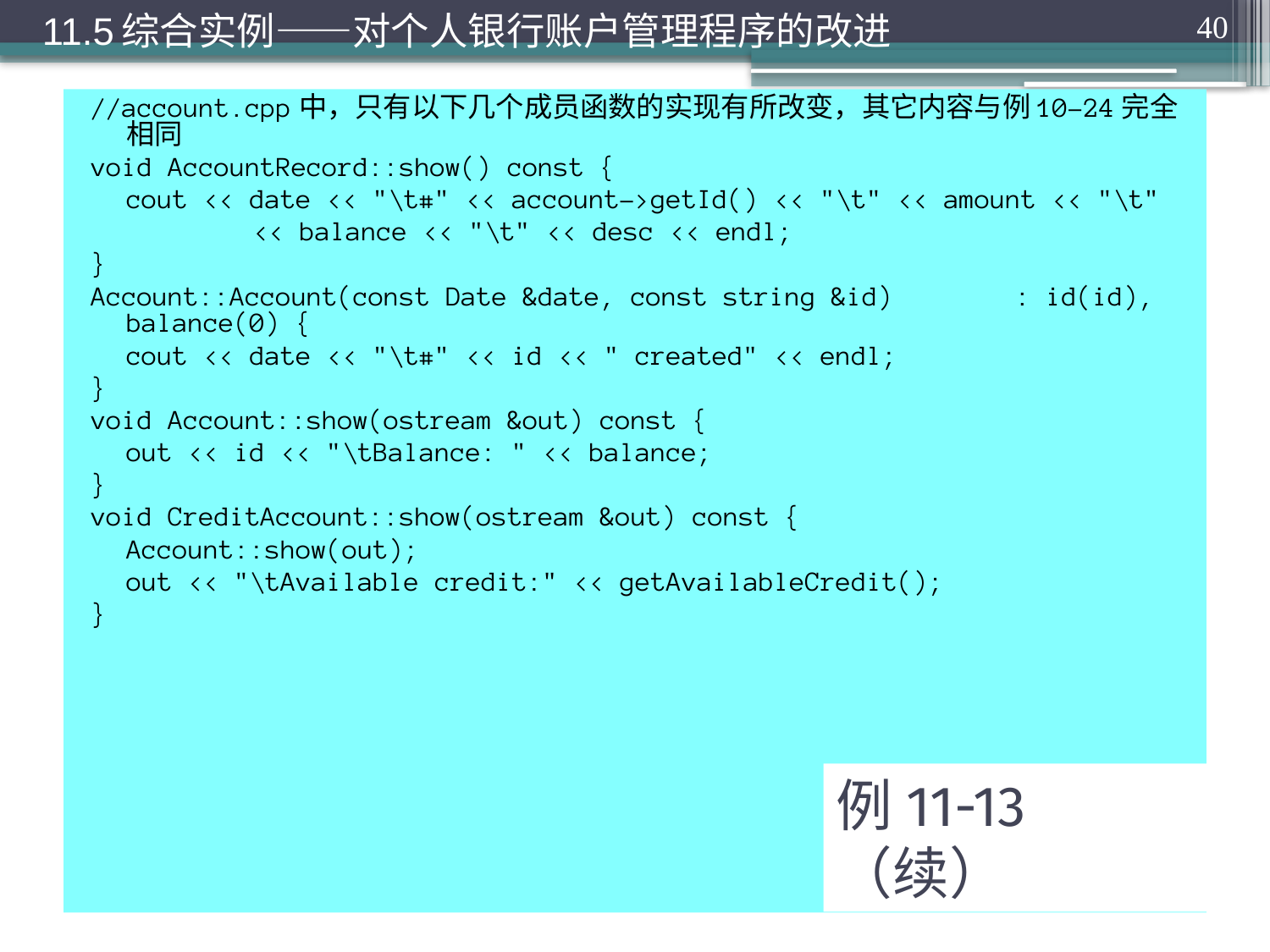

11.5综合实例——对个人银行账户管理程序的改进
40
//account.cpp中，只有以下几个成员函数的实现有所改变，其它内容与例10-24完全相同
void AccountRecord::show() const {
	cout << date << "\t#" << account->getId() << "\t" << amount << "\t"
		<< balance << "\t" << desc << endl;
}
Account::Account(const Date &date, const string &id) 	: id(id), balance(0) {
	cout << date << "\t#" << id << " created" << endl;
}
void Account::show(ostream &out) const {
	out << id << "\tBalance: " << balance;
}
void CreditAccount::show(ostream &out) const {
	Account::show(out);
	out << "\tAvailable credit:" << getAvailableCredit();
}

# 例11-13（续）